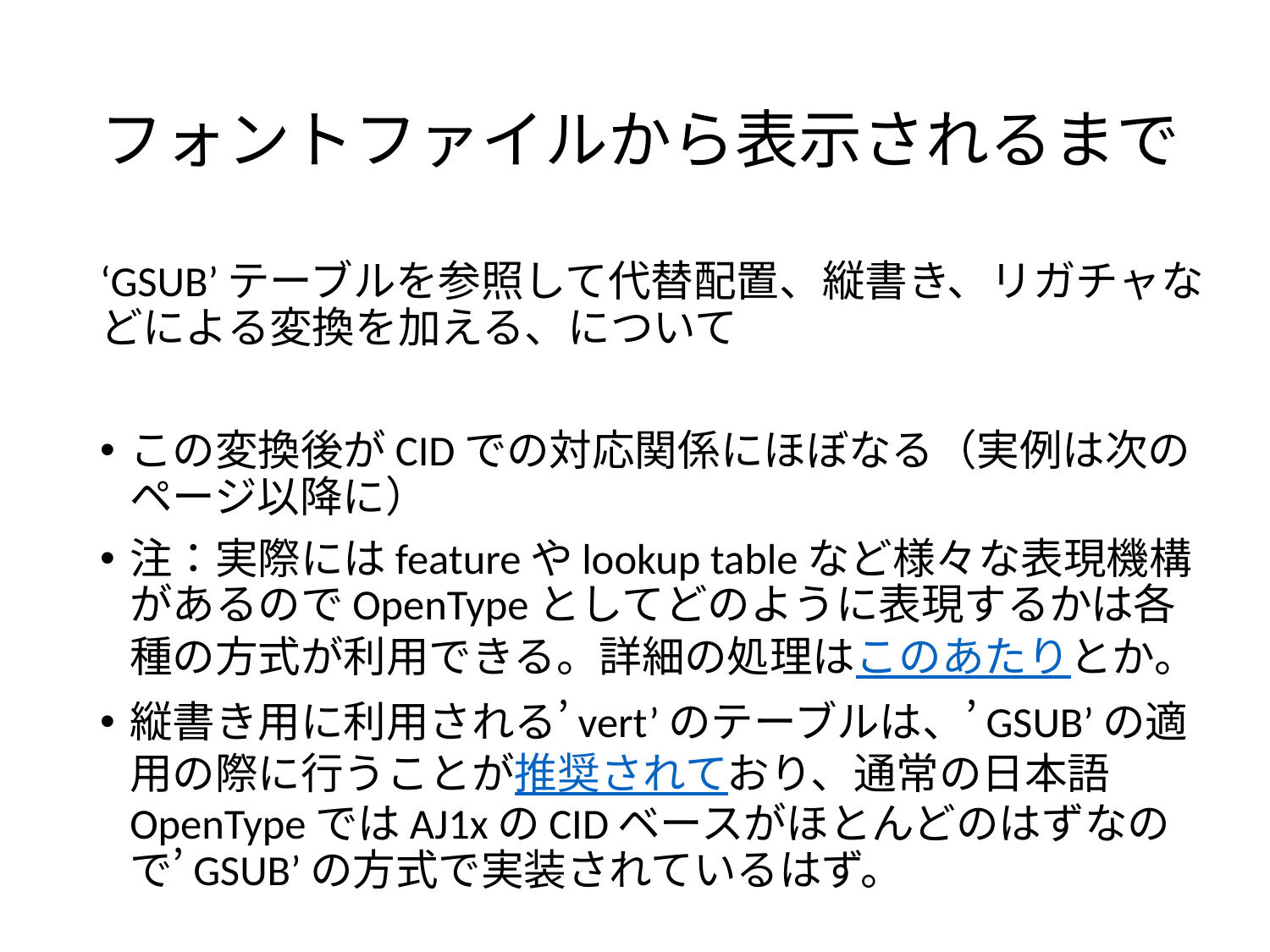

# フォントファイルから表示されるまで
‘GSUB’テーブルを参照して代替配置、縦書き、リガチャなどによる変換を加える、について

この変換後がCIDでの対応関係にほぼなる（実例は次のページ以降に）
注：実際にはfeatureやlookup tableなど様々な表現機構があるのでOpenTypeとしてどのように表現するかは各種の方式が利用できる。詳細の処理はこのあたりとか。
縦書き用に利用される’vert’のテーブルは、’GSUB’の適用の際に行うことが推奨されており、通常の日本語OpenTypeではAJ1xのCIDベースがほとんどのはずなので’GSUB’の方式で実装されているはず。